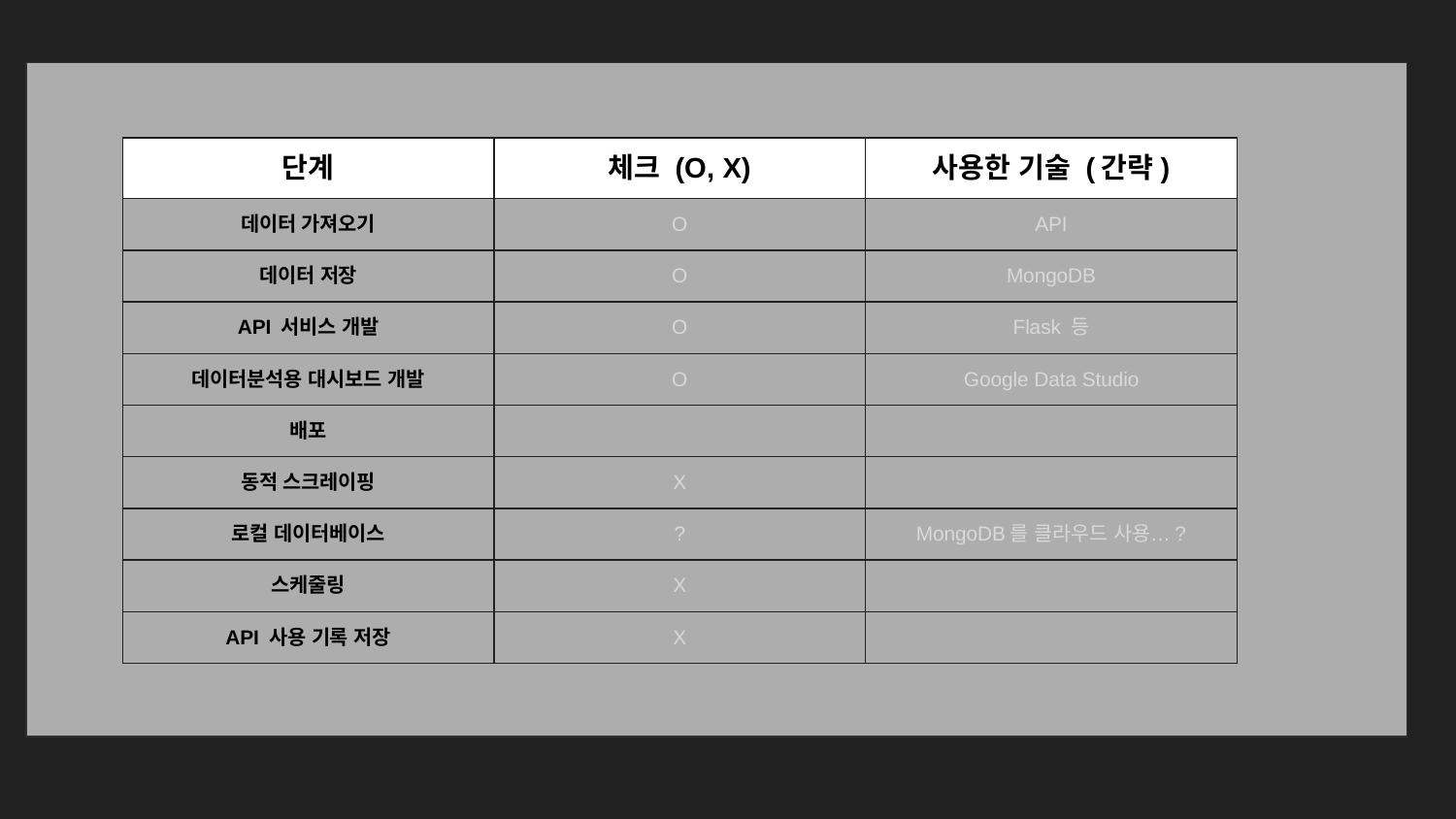

| 단계 | 체크 (O, X) | 사용한 기술 (간략) |
| --- | --- | --- |
| 데이터 가져오기 | O | API |
| 데이터 저장 | O | MongoDB |
| API 서비스 개발 | O | Flask 등 |
| 데이터분석용 대시보드 개발 | O | Google Data Studio |
| 배포 |  |  |
| 동적 스크레이핑 | X |  |
| 로컬 데이터베이스 | ? | MongoDB를 클라우드 사용…? |
| 스케줄링 | X |  |
| API 사용 기록 저장 | X |  |